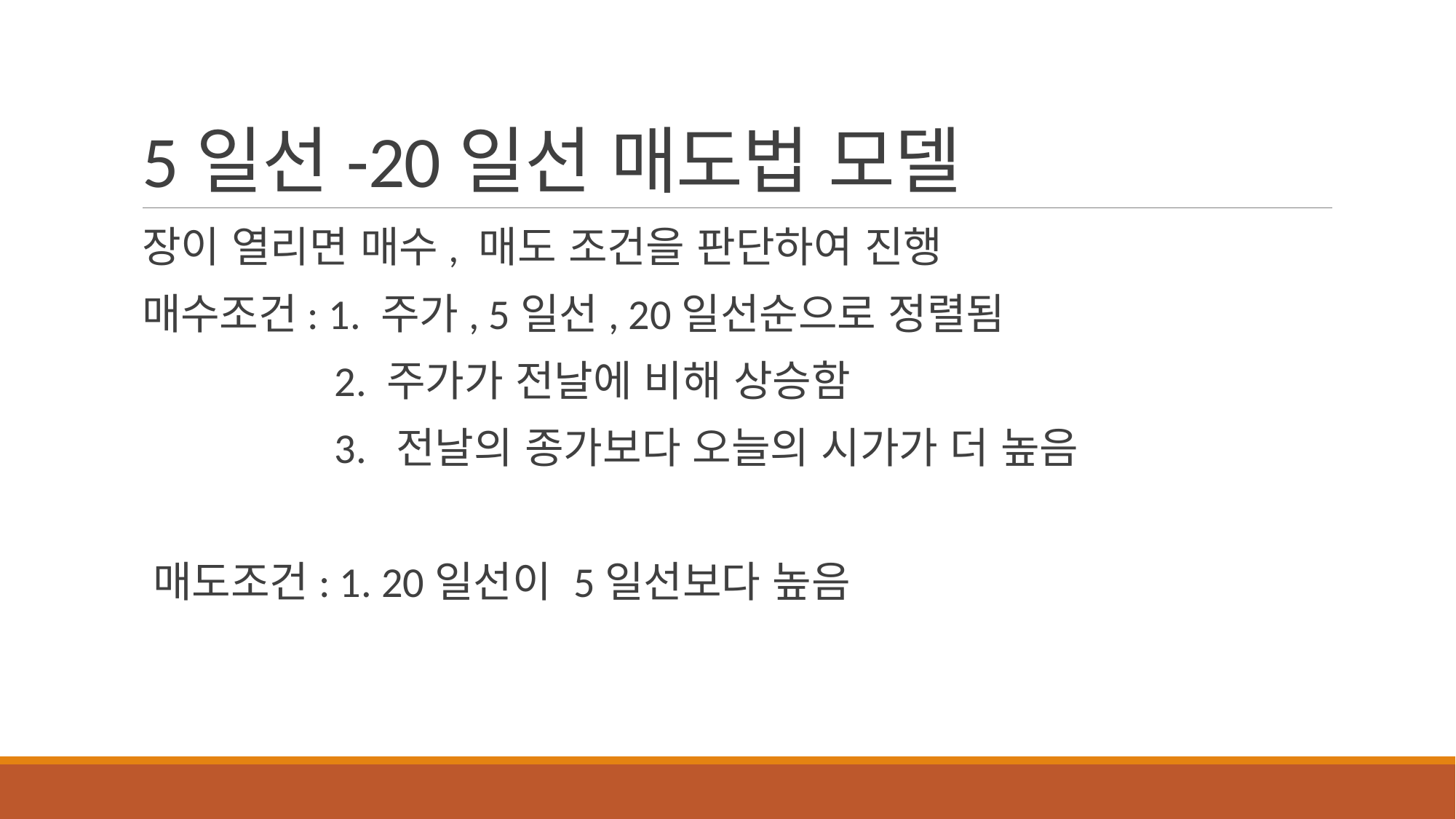

# 5일선-20일선 매도법 모델
장이 열리면 매수, 매도 조건을 판단하여 진행
매수조건: 1. 주가, 5일선, 20일선순으로 정렬됨
                    2. 주가가 전날에 비해 상승함
                    3.  전날의 종가보다 오늘의 시가가 더 높음

 매도조건: 1. 20일선이 5일선보다 높음